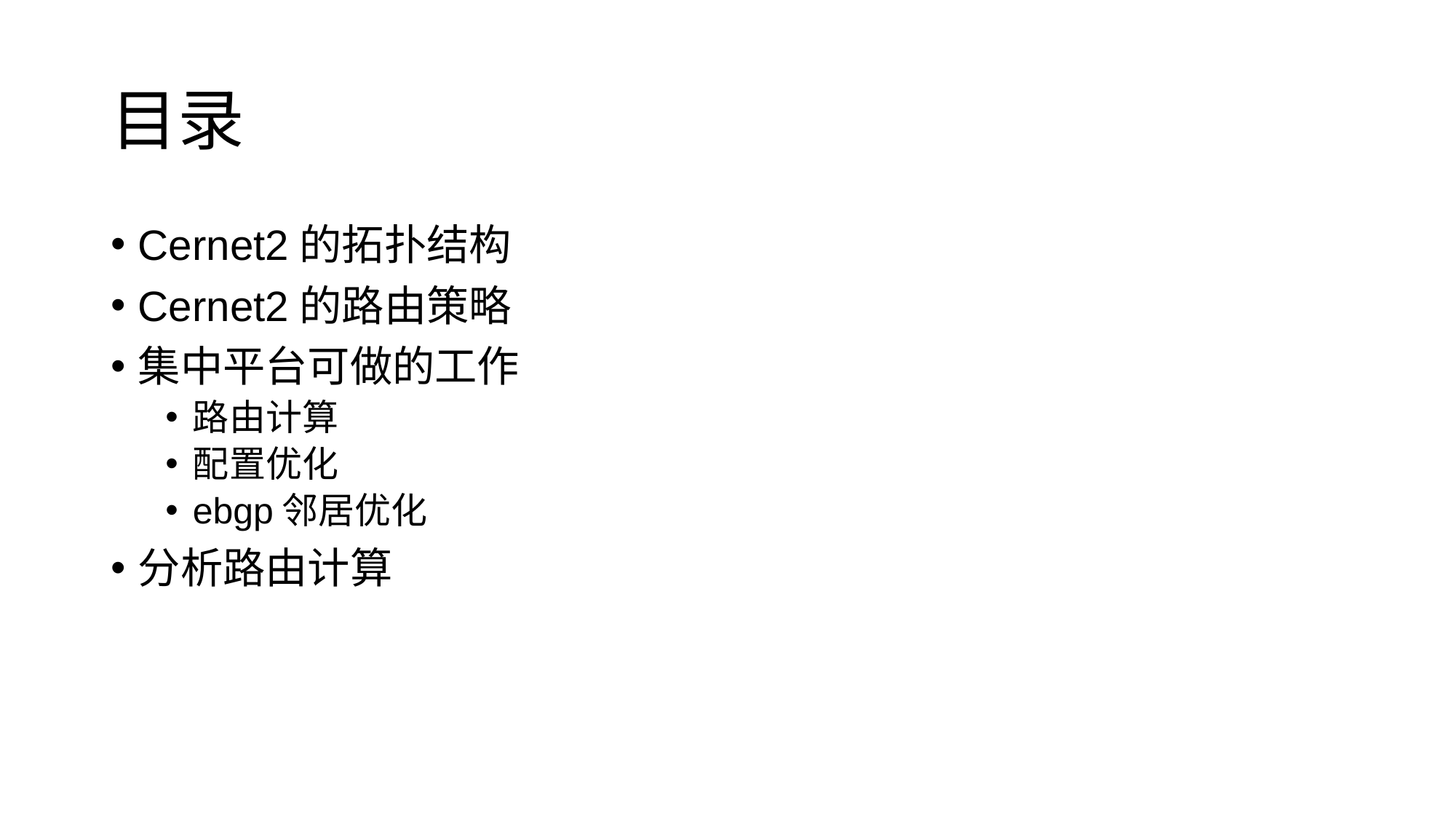

# 目录
Cernet2的拓扑结构
Cernet2的路由策略
集中平台可做的工作
路由计算
配置优化
ebgp邻居优化
分析路由计算